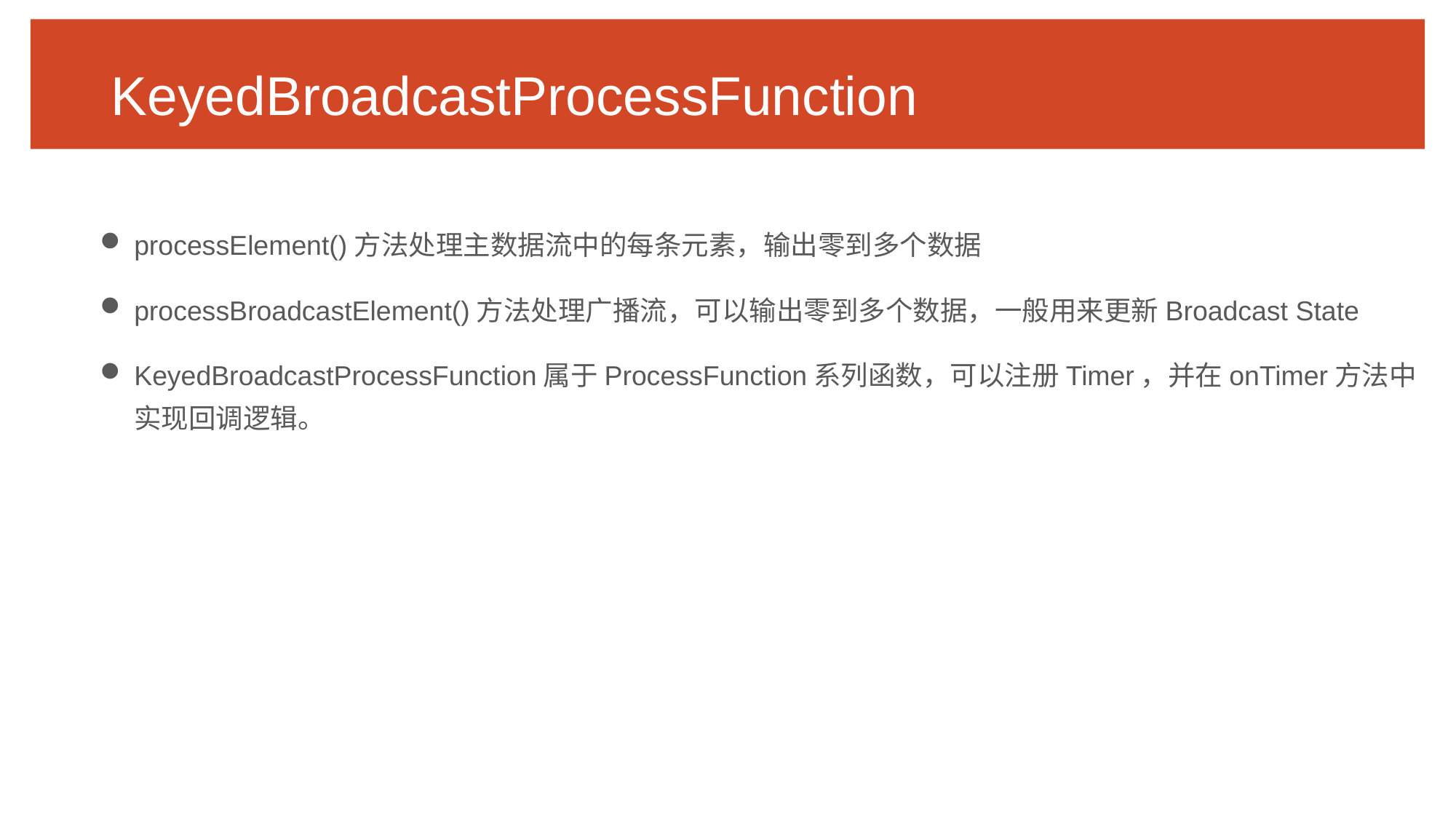

# KeyedBroadcastProcessFunction
processElement()方法处理主数据流中的每条元素，输出零到多个数据
processBroadcastElement()方法处理广播流，可以输出零到多个数据，一般用来更新Broadcast State
KeyedBroadcastProcessFunction属于ProcessFunction系列函数，可以注册Timer，并在onTimer方法中实现回调逻辑。